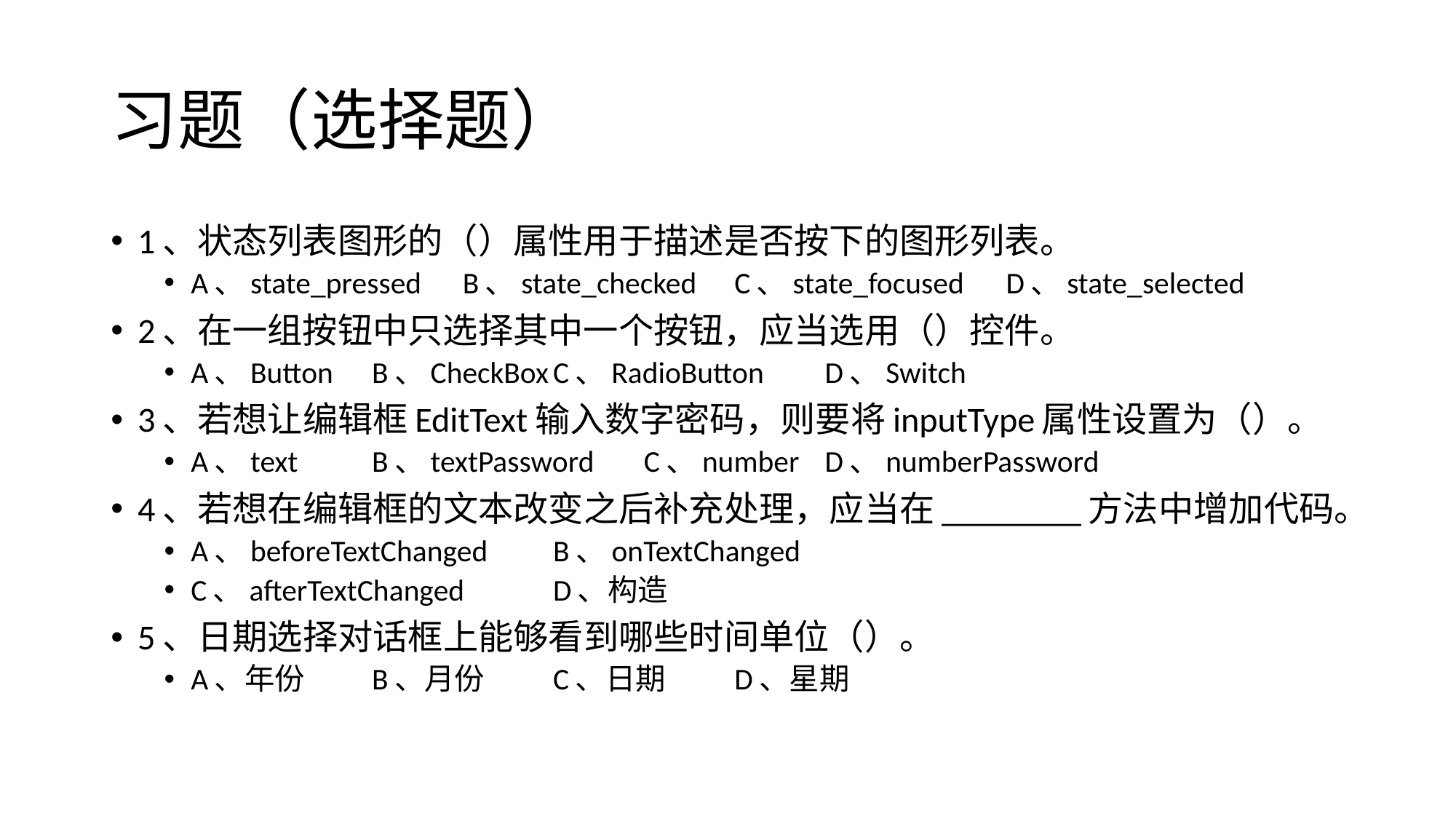

# 习题（选择题）
1、状态列表图形的（）属性用于描述是否按下的图形列表。
A、state_pressed	B、state_checked	C、state_focused	D、state_selected
2、在一组按钮中只选择其中一个按钮，应当选用（）控件。
A、Button		B、CheckBox		C、RadioButton		D、Switch
3、若想让编辑框EditText输入数字密码，则要将inputType属性设置为（）。
A、text		B、textPassword		C、number	D、numberPassword
4、若想在编辑框的文本改变之后补充处理，应当在________方法中增加代码。
A、beforeTextChanged		B、onTextChanged
C、afterTextChanged		D、构造
5、日期选择对话框上能够看到哪些时间单位（）。
A、年份		B、月份			C、日期			D、星期